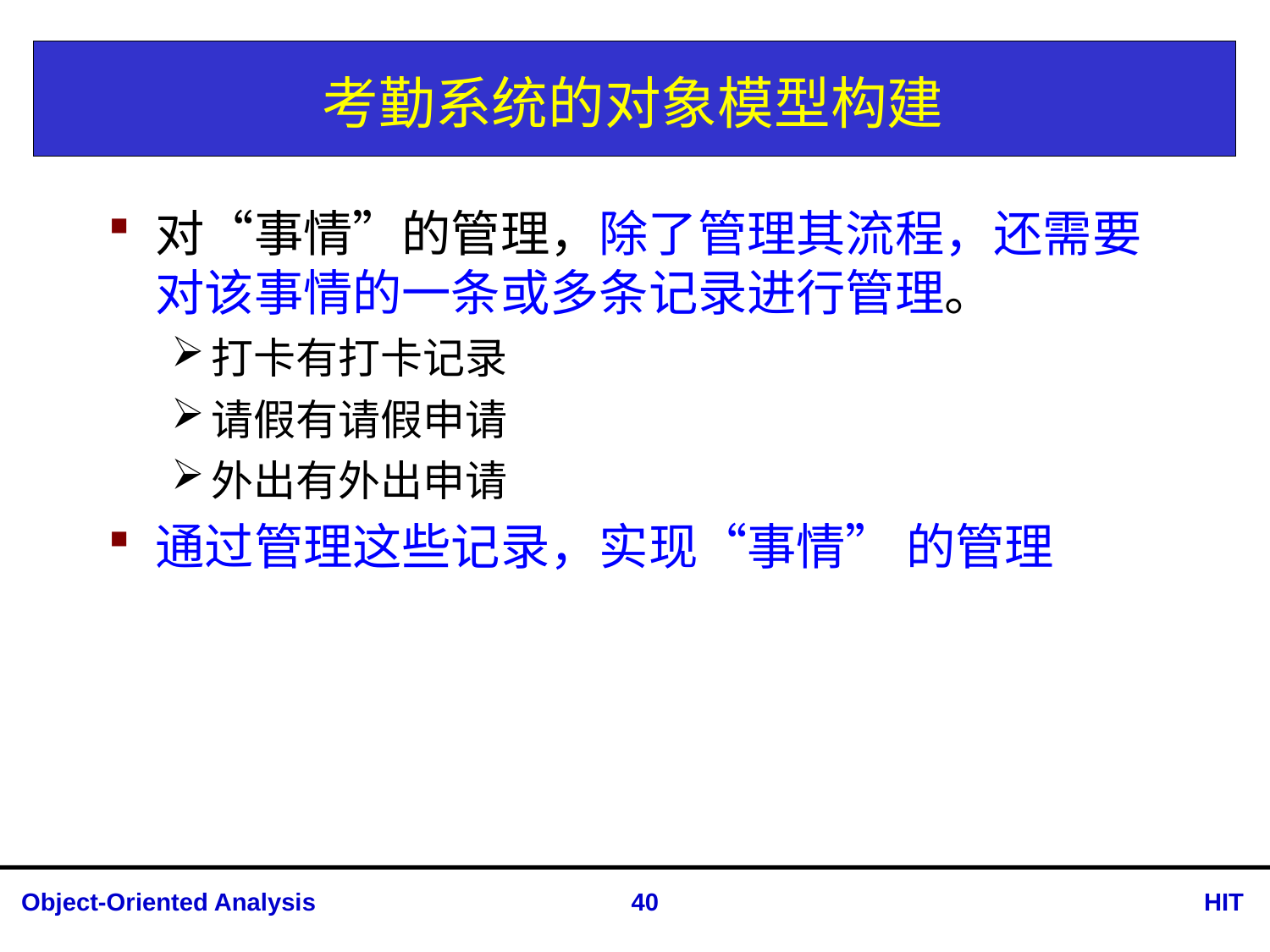

# 考勤系统的对象模型构建
对“事情”的管理，除了管理其流程，还需要对该事情的一条或多条记录进行管理。
打卡有打卡记录
请假有请假申请
外出有外出申请
通过管理这些记录，实现“事情” 的管理